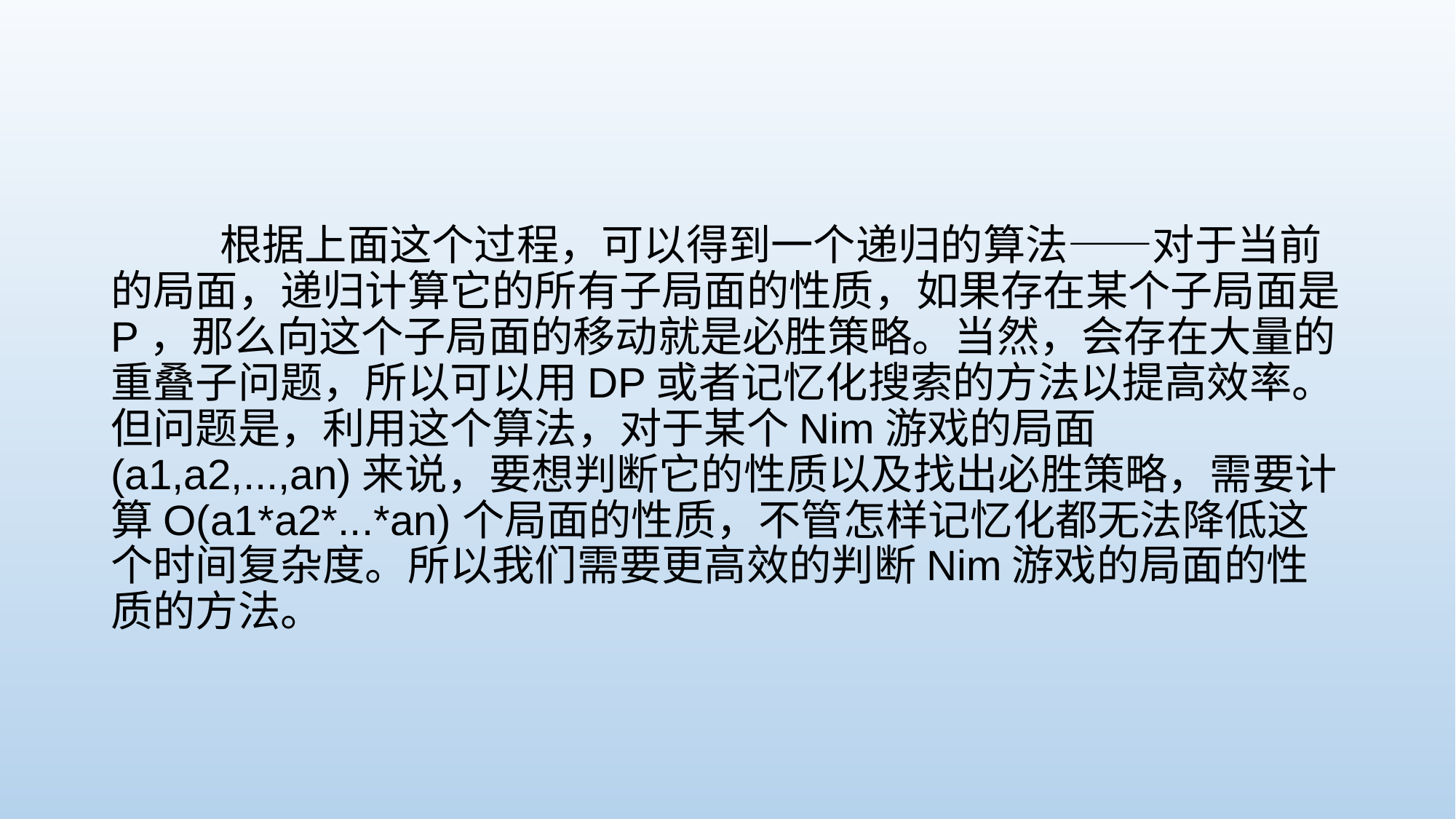

根据上面这个过程，可以得到一个递归的算法——对于当前的局面，递归计算它的所有子局面的性质，如果存在某个子局面是P，那么向这个子局面的移动就是必胜策略。当然，会存在大量的重叠子问题，所以可以用DP或者记忆化搜索的方法以提高效率。但问题是，利用这个算法，对于某个Nim游戏的局面(a1,a2,...,an)来说，要想判断它的性质以及找出必胜策略，需要计算O(a1*a2*...*an)个局面的性质，不管怎样记忆化都无法降低这个时间复杂度。所以我们需要更高效的判断Nim游戏的局面的性质的方法。